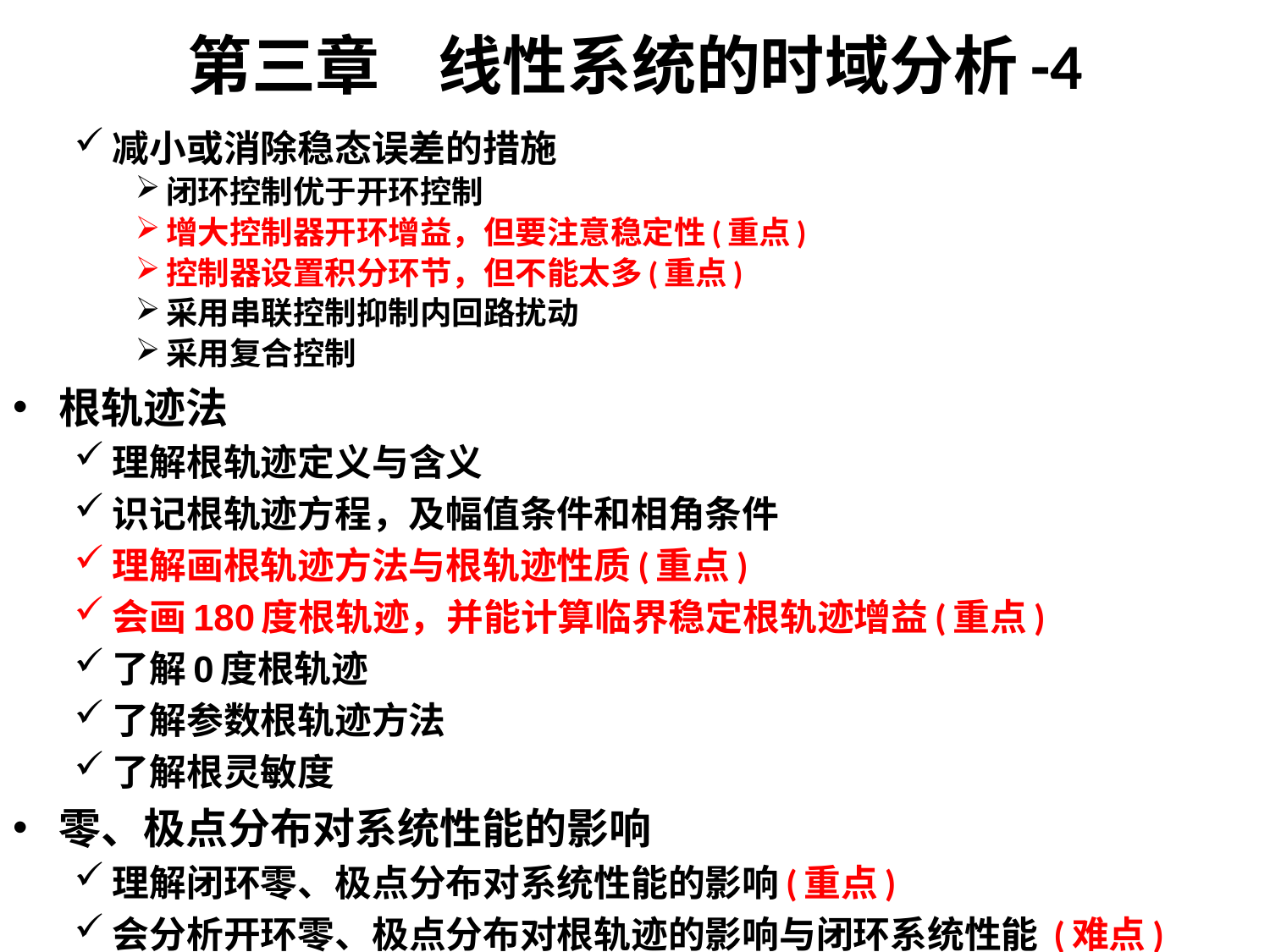

# 第三章    线性系统的时域分析-4
减小或消除稳态误差的措施
闭环控制优于开环控制
增大控制器开环增益，但要注意稳定性(重点)
控制器设置积分环节，但不能太多(重点)
采用串联控制抑制内回路扰动
采用复合控制
根轨迹法
理解根轨迹定义与含义
识记根轨迹方程，及幅值条件和相角条件
理解画根轨迹方法与根轨迹性质(重点)
会画180度根轨迹，并能计算临界稳定根轨迹增益(重点)
了解0度根轨迹
了解参数根轨迹方法
了解根灵敏度
零、极点分布对系统性能的影响
理解闭环零、极点分布对系统性能的影响(重点)
会分析开环零、极点分布对根轨迹的影响与闭环系统性能 (难点)